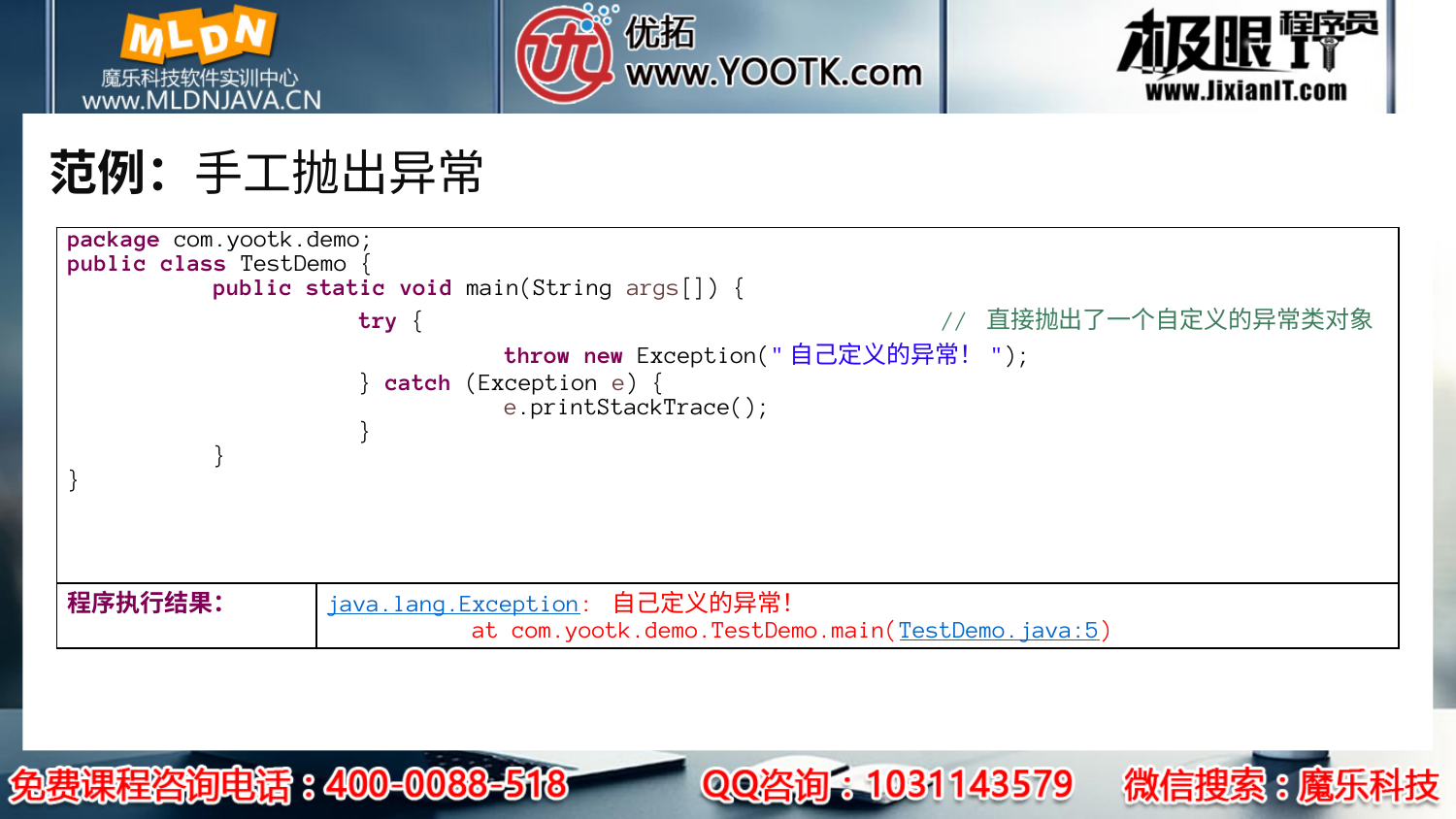

# 范例：手工抛出异常
| package com.yootk.demo; public class TestDemo { public static void main(String args[]) { try { // 直接抛出了一个自定义的异常类对象 throw new Exception("自己定义的异常！"); } catch (Exception e) { e.printStackTrace(); } } } |  |
| --- | --- |
| 程序执行结果： | java.lang.Exception: 自己定义的异常！ at com.yootk.demo.TestDemo.main(TestDemo.java:5) |